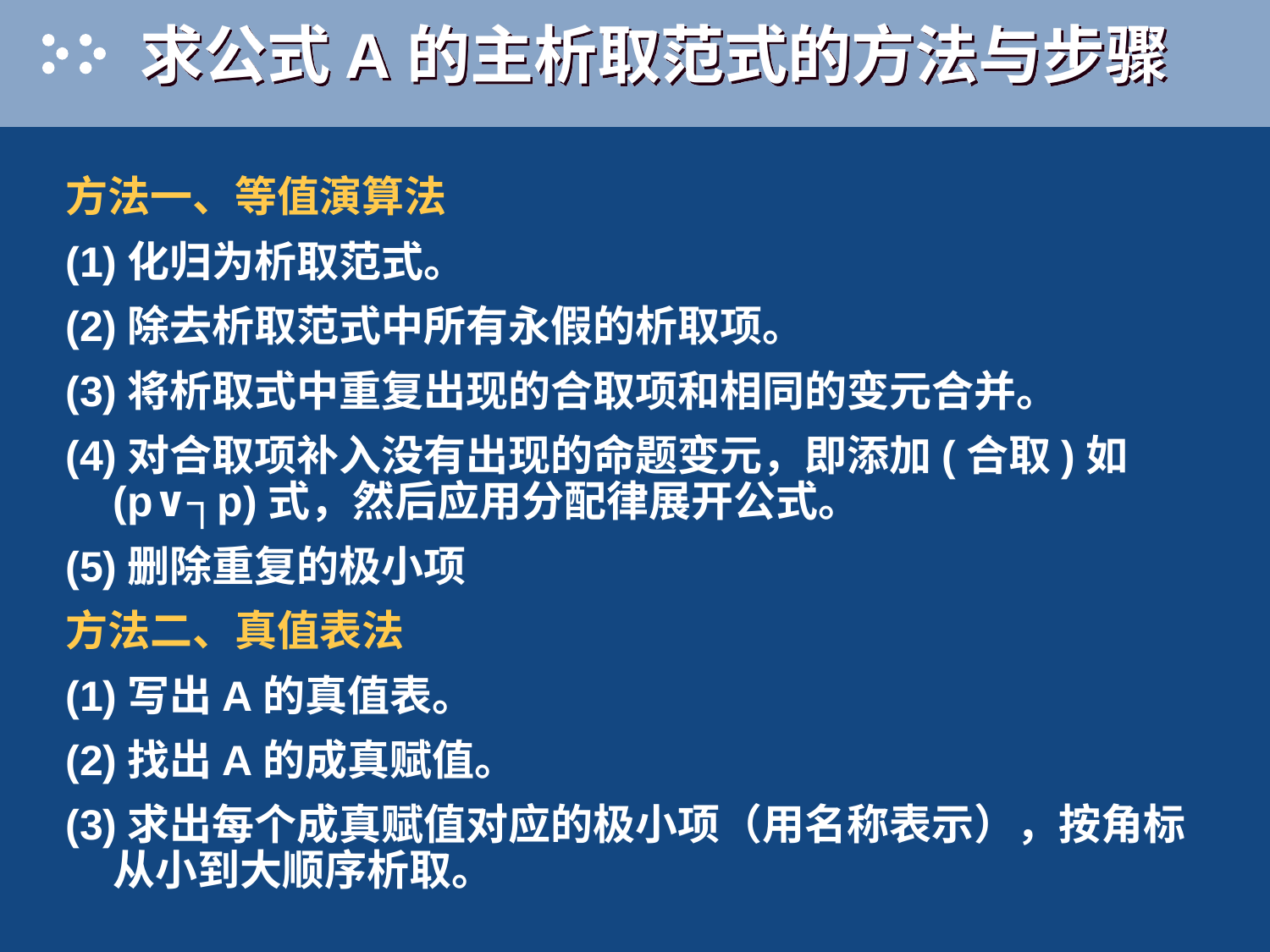

# 求公式A的主析取范式的方法与步骤
方法一、等值演算法
(1)化归为析取范式。
(2)除去析取范式中所有永假的析取项。
(3)将析取式中重复出现的合取项和相同的变元合并。
(4)对合取项补入没有出现的命题变元，即添加(合取)如(p∨┐p)式，然后应用分配律展开公式。
(5)删除重复的极小项
方法二、真值表法
(1)写出A的真值表。
(2)找出A的成真赋值。
(3)求出每个成真赋值对应的极小项（用名称表示），按角标从小到大顺序析取。